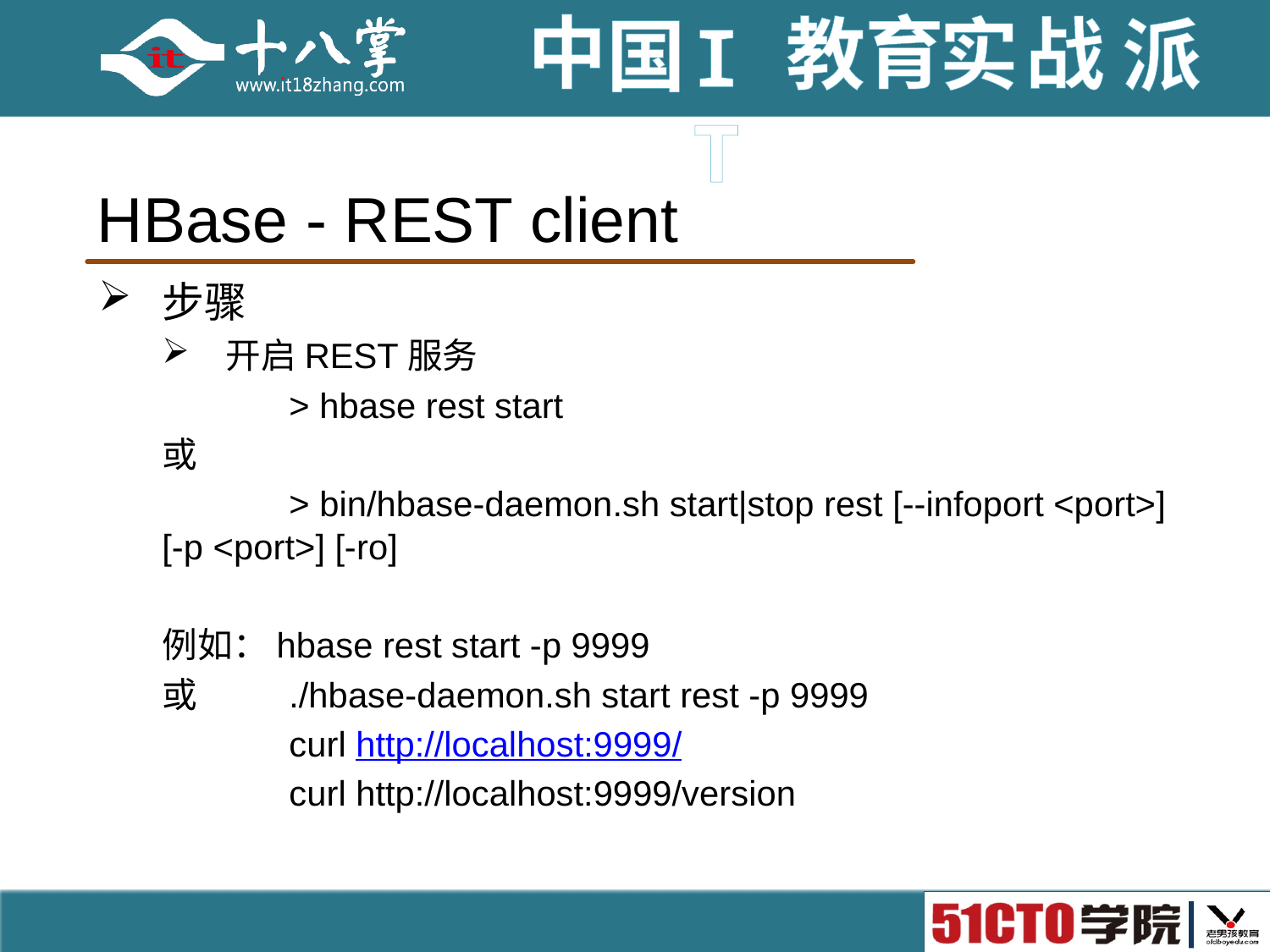

# HBase - REST client
步骤
开启REST服务
	> hbase rest start
或
	> bin/hbase-daemon.sh start|stop rest [--infoport <port>] [-p <port>] [-ro]

例如：hbase rest start -p 9999
或	./hbase-daemon.sh start rest -p 9999
	curl http://localhost:9999/
	curl http://localhost:9999/version